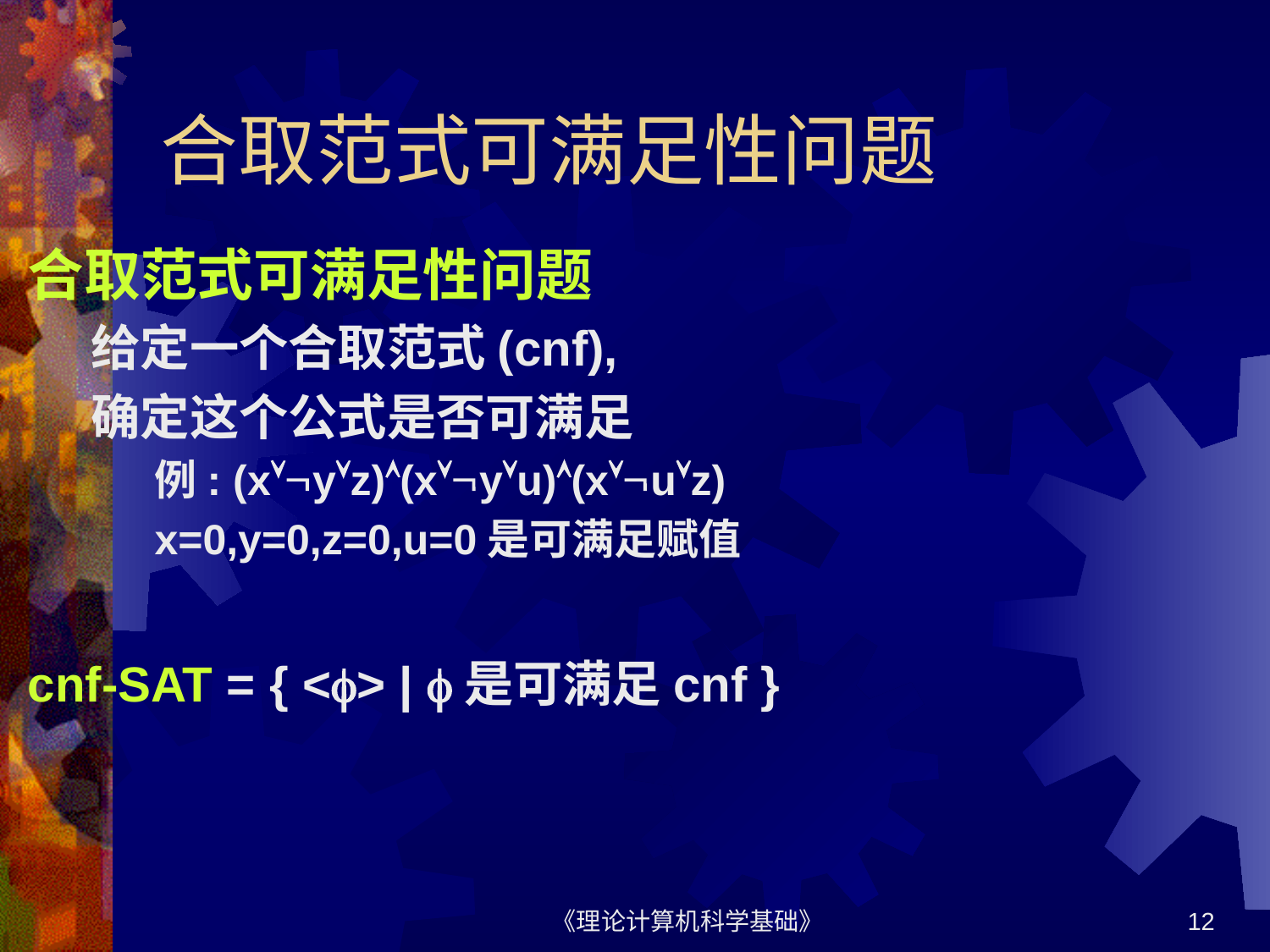

# 合取范式可满足性问题
合取范式可满足性问题
给定一个合取范式(cnf),
确定这个公式是否可满足
例: (x∨¬y∨z)∧(x∨¬y∨u)∧(x∨¬u∨z)
x=0,y=0,z=0,u=0是可满足赋值

cnf-SAT = { <φ> | φ是可满足cnf }
《理论计算机科学基础》
12